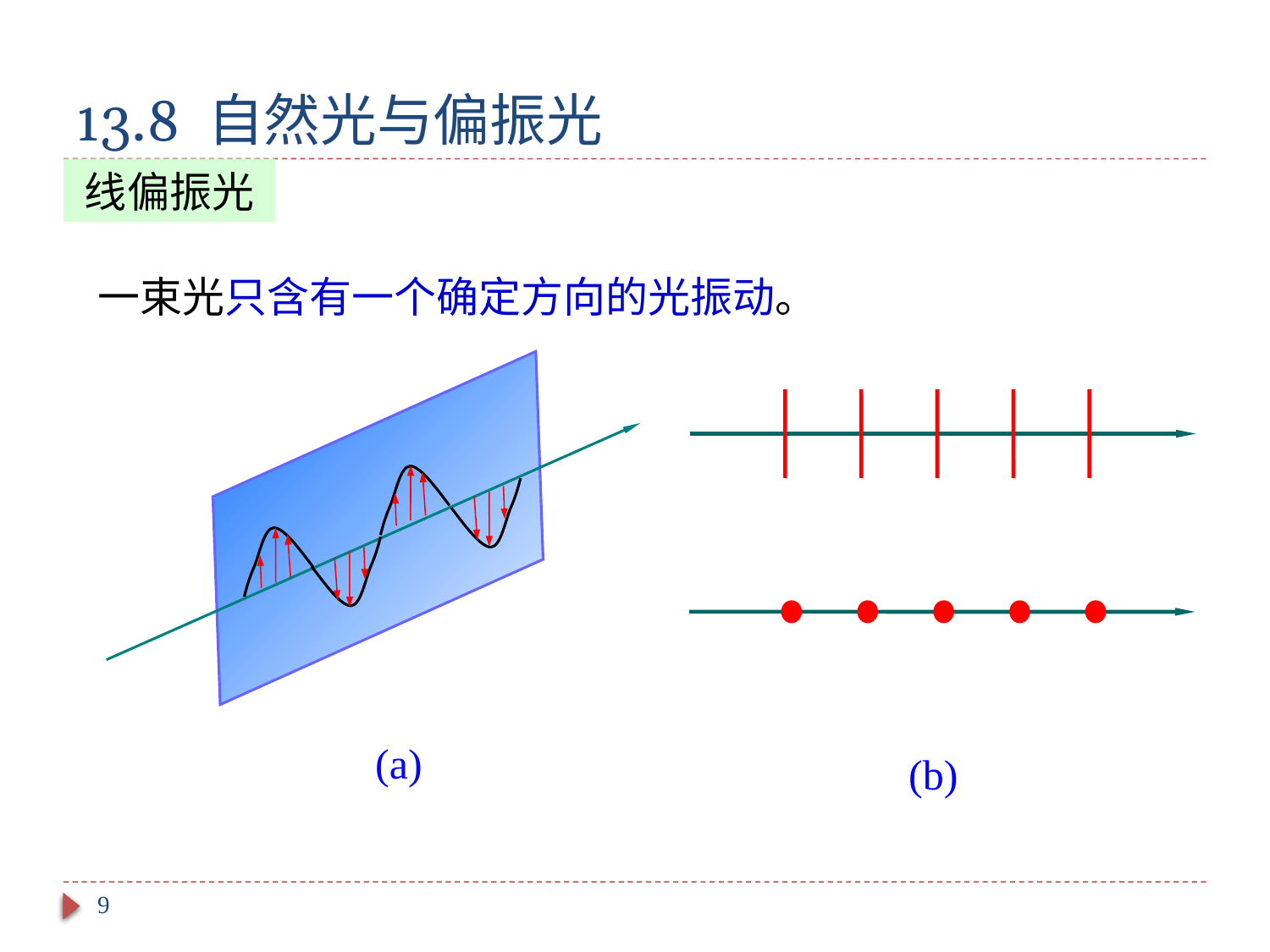

# 13.8 自然光与偏振光
线偏振光
一束光只含有一个确定方向的光振动。

(b)

(a)
9